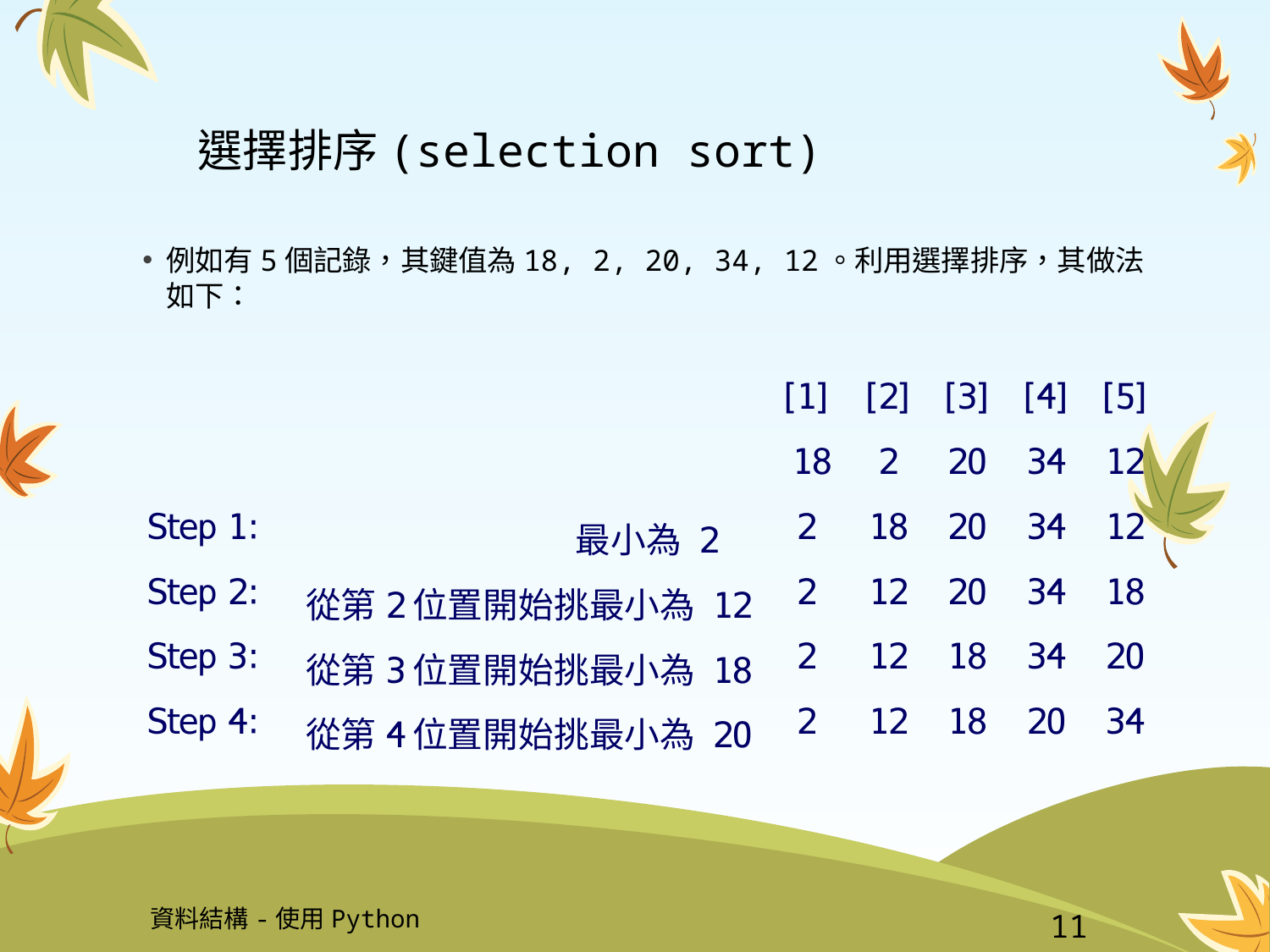

# 選擇排序(selection sort)
例如有5個記錄，其鍵值為18, 2, 20, 34, 12。利用選擇排序，其做法如下：
|  |  | [1] | [2] | [3] | [4] | [5] |
| --- | --- | --- | --- | --- | --- | --- |
|  |  | 18 | 2 | 20 | 34 | 12 |
| Step 1: | 最小為 2 | 2 | 18 | 20 | 34 | 12 |
| Step 2: | 從第2位置開始挑最小為 12 | 2 | 12 | 20 | 34 | 18 |
| Step 3: | 從第3位置開始挑最小為 18 | 2 | 12 | 18 | 34 | 20 |
| Step 4: | 從第4位置開始挑最小為 20 | 2 | 12 | 18 | 20 | 34 |
資料結構-使用Python
11